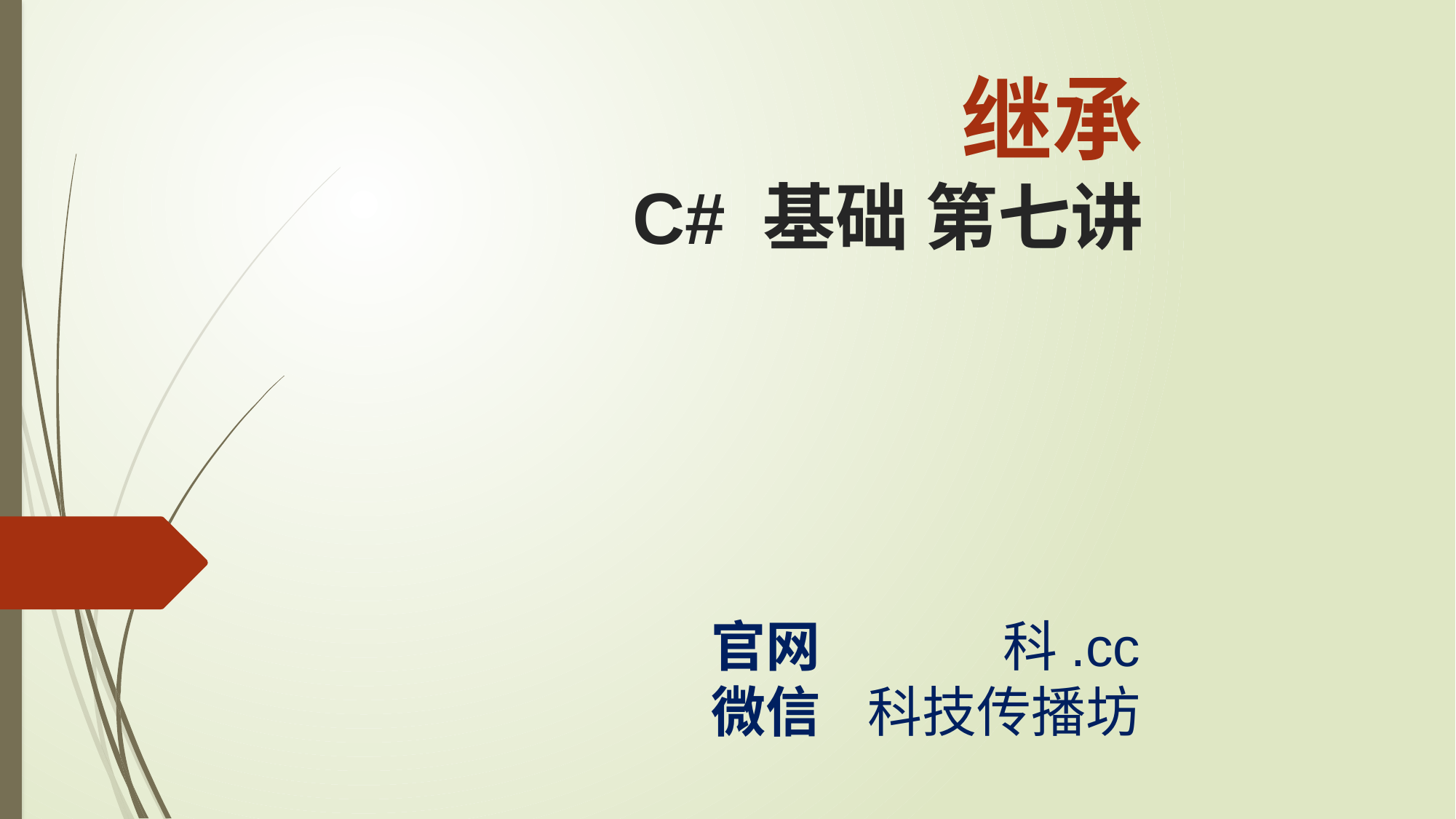

继承
C# 基础 第七讲
官网
微信
科.cc
科技传播坊